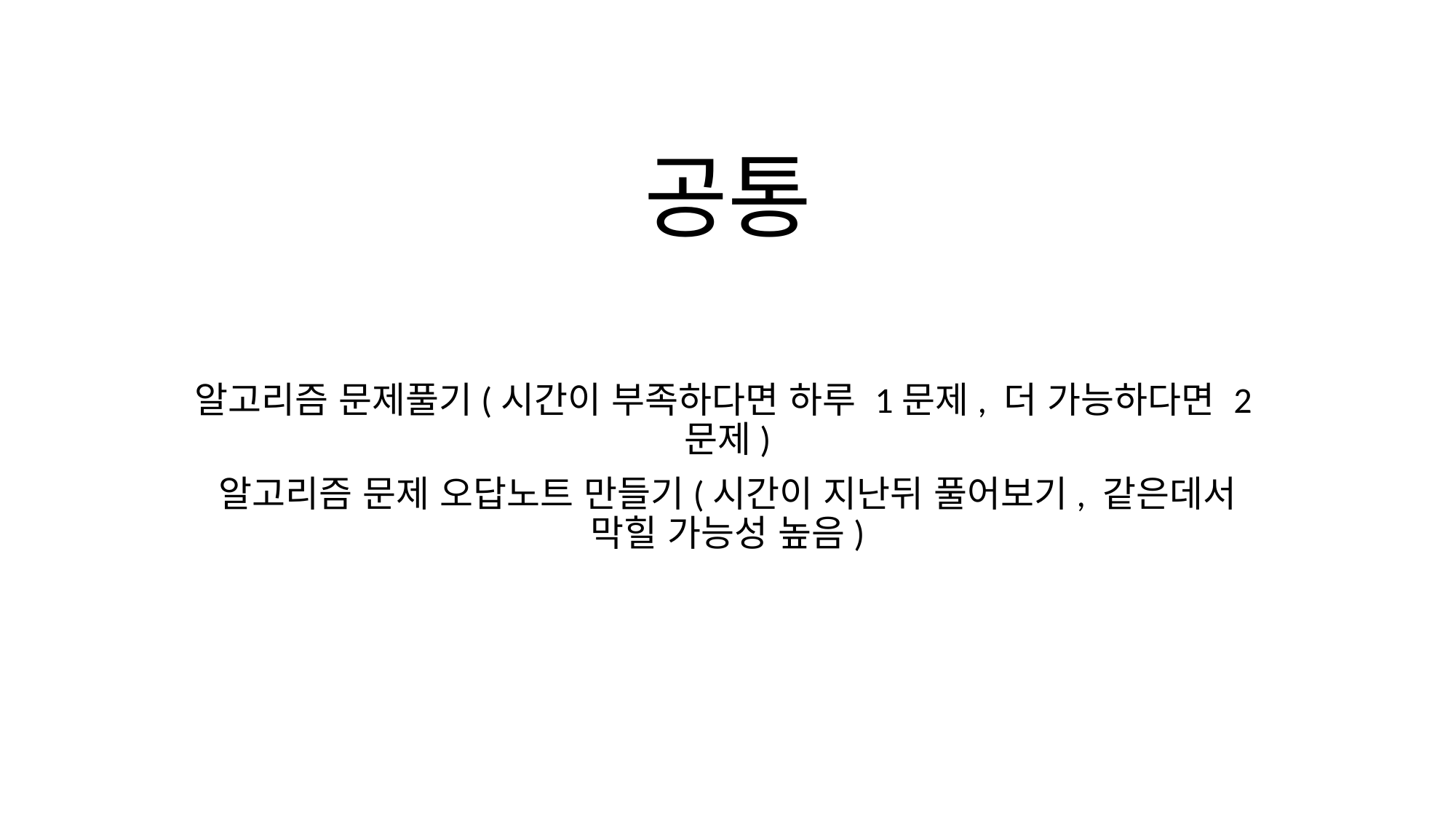

# 공통

알고리즘 문제풀기(시간이 부족하다면 하루 1문제, 더 가능하다면 2문제)
알고리즘 문제 오답노트 만들기(시간이 지난뒤 풀어보기, 같은데서 막힐 가능성 높음)